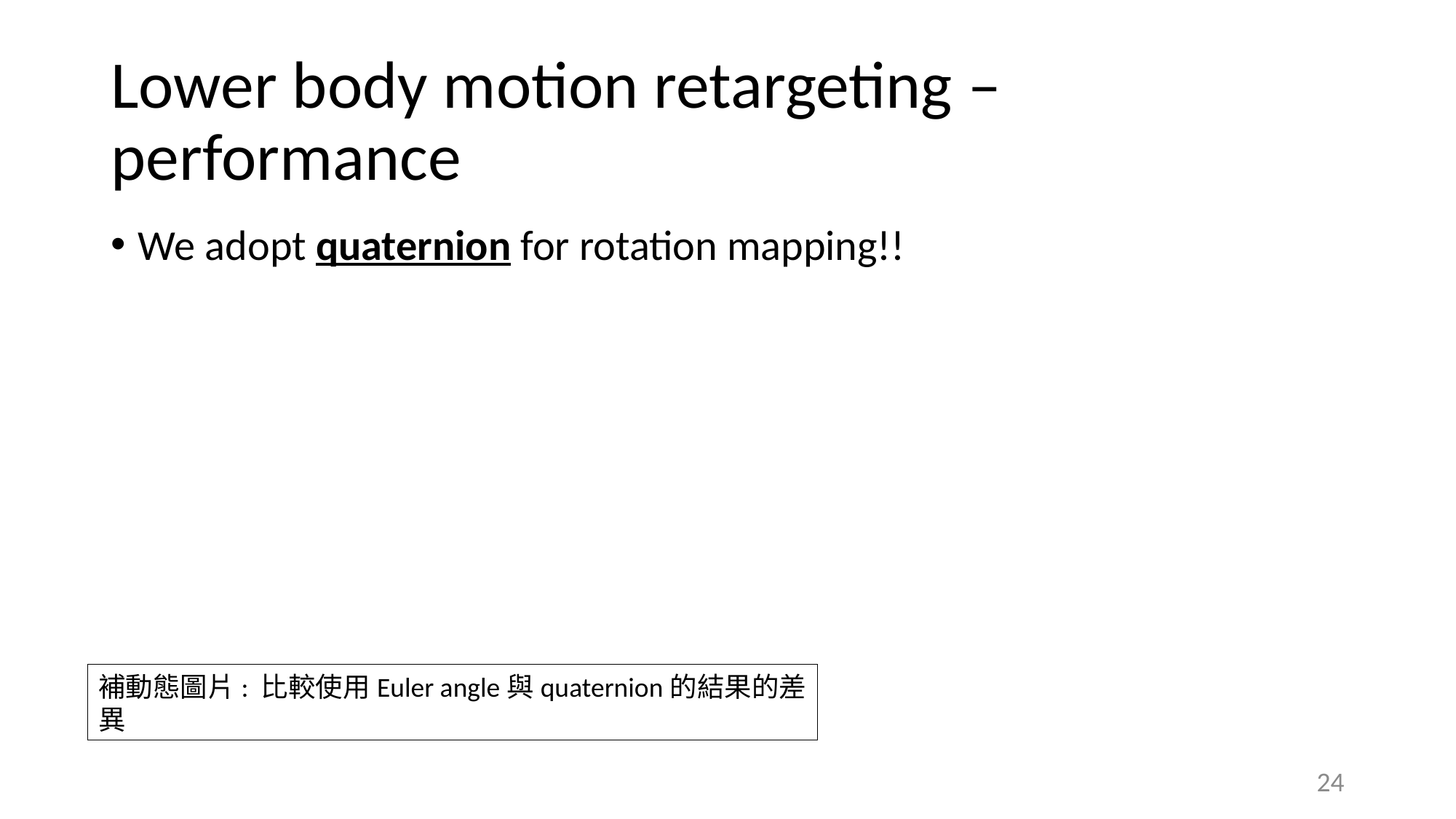

# Lower body motion retargeting – performance
We adopt quaternion for rotation mapping!!
補動態圖片: 比較使用Euler angle與quaternion的結果的差異
24